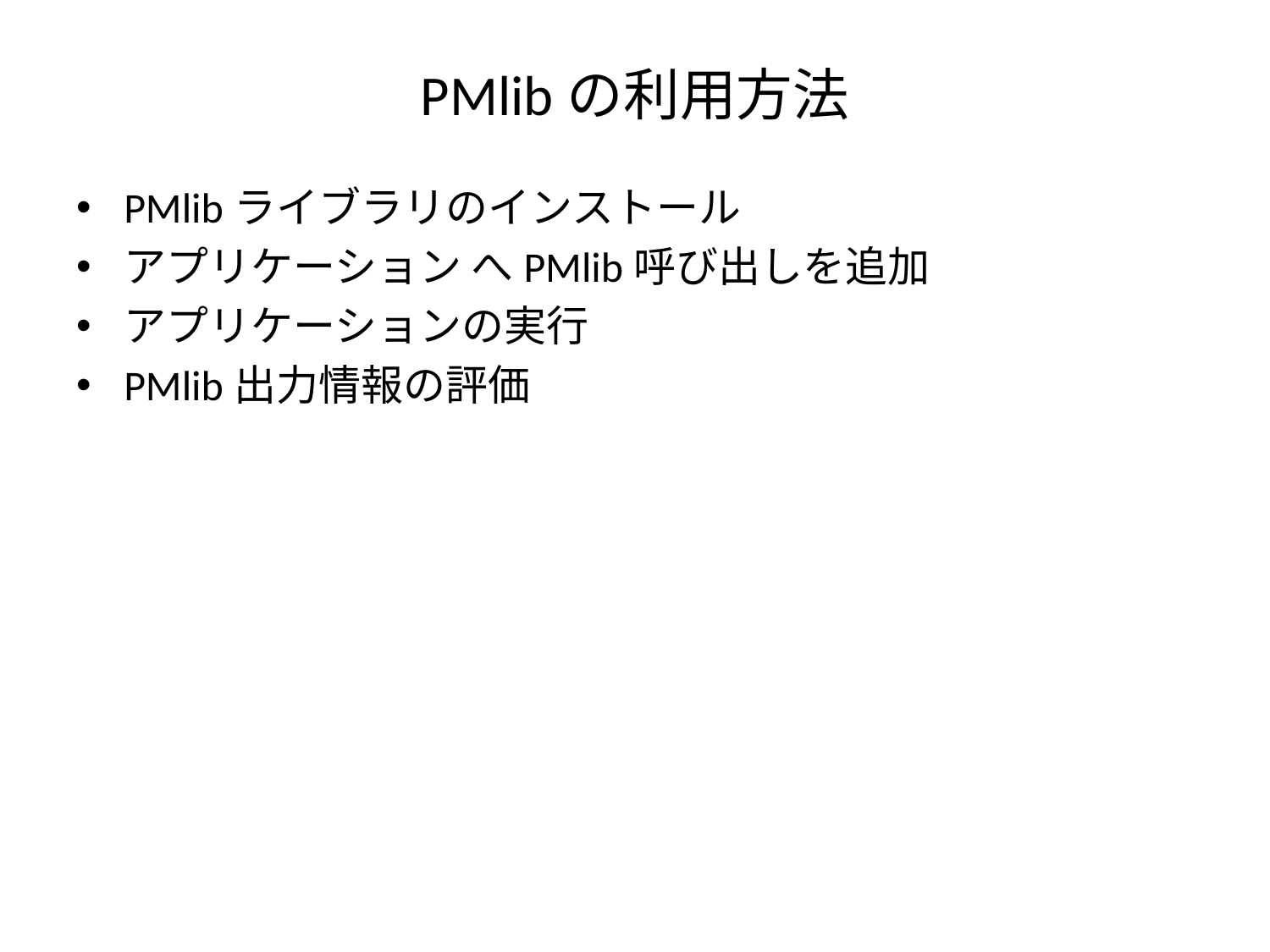

# PMlibの利用方法
PMlibライブラリのインストール
アプリケーション へPMlib呼び出しを追加
アプリケーションの実行
PMlib出力情報の評価